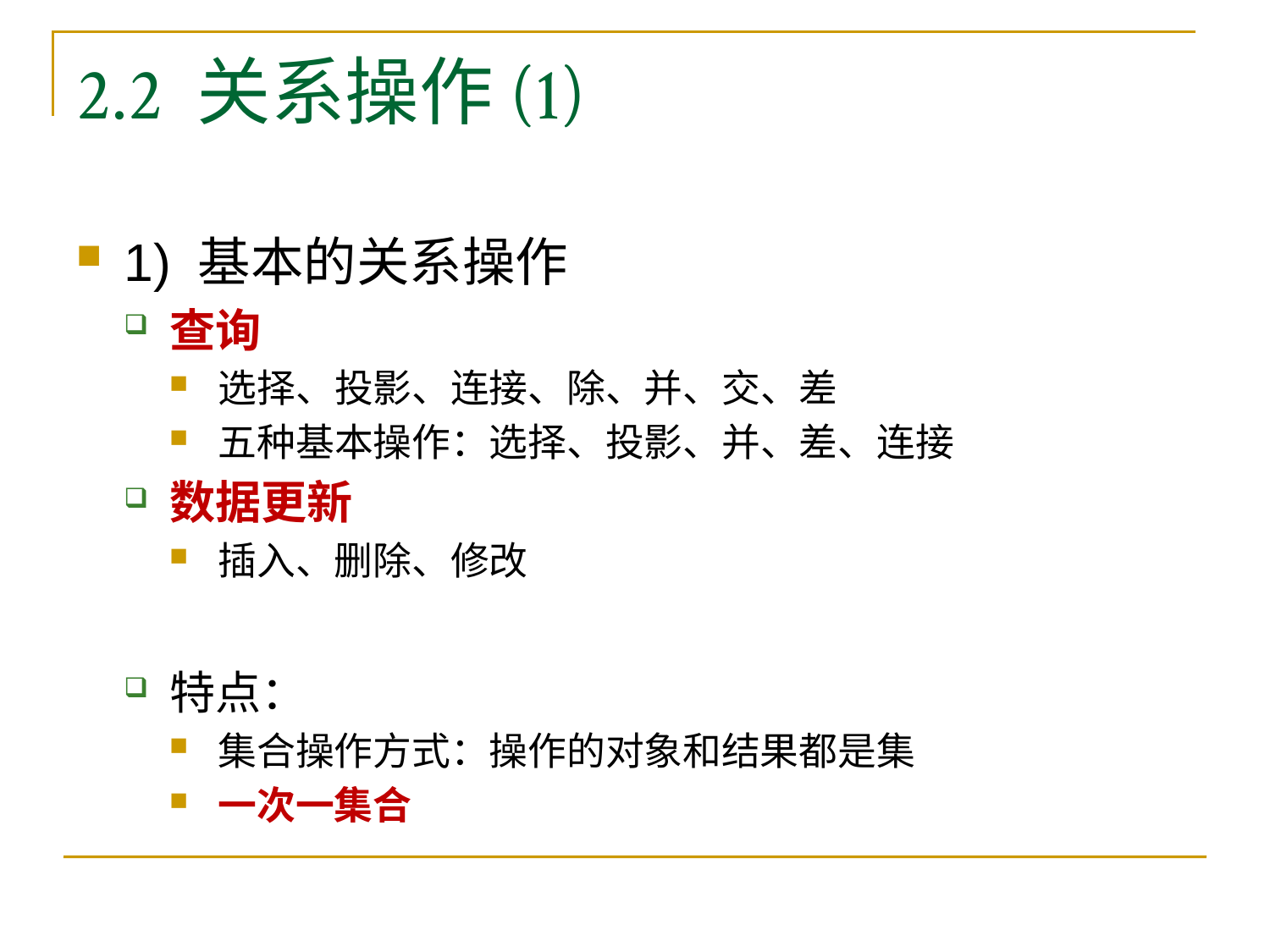

# 2.2 关系操作(1)
1) 基本的关系操作
查询
选择、投影、连接、除、并、交、差
五种基本操作：选择、投影、并、差、连接
数据更新
插入、删除、修改

特点：
集合操作方式：操作的对象和结果都是集
一次一集合